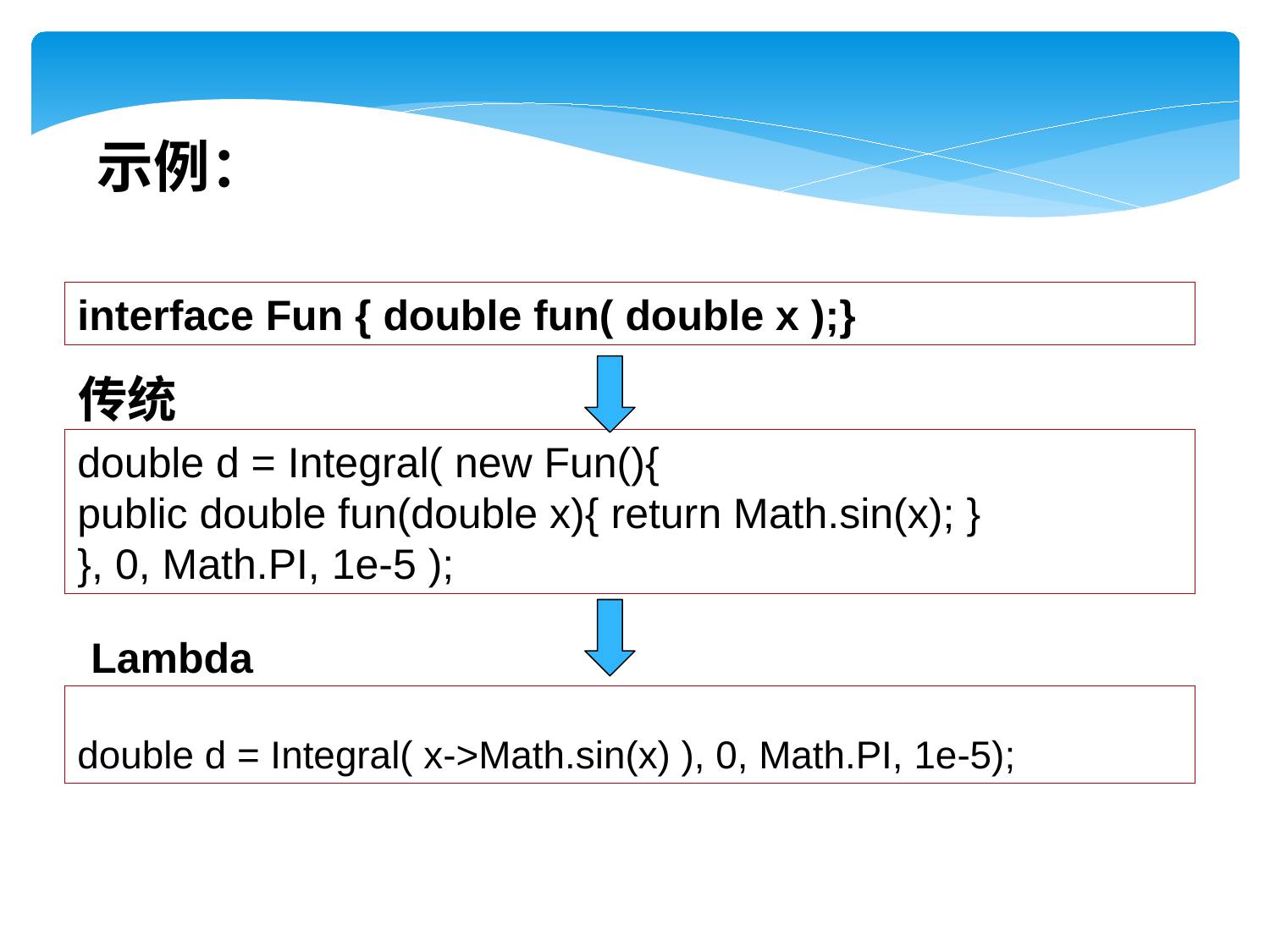

示例：
interface Fun { double fun( double x );}

传统
double d = Integral( new Fun(){
public double fun(double x){ return Math.sin(x); }
}, 0, Math.PI, 1e-5 );

Lambda

double d = Integral( x->Math.sin(x) ), 0, Math.PI, 1e-5);